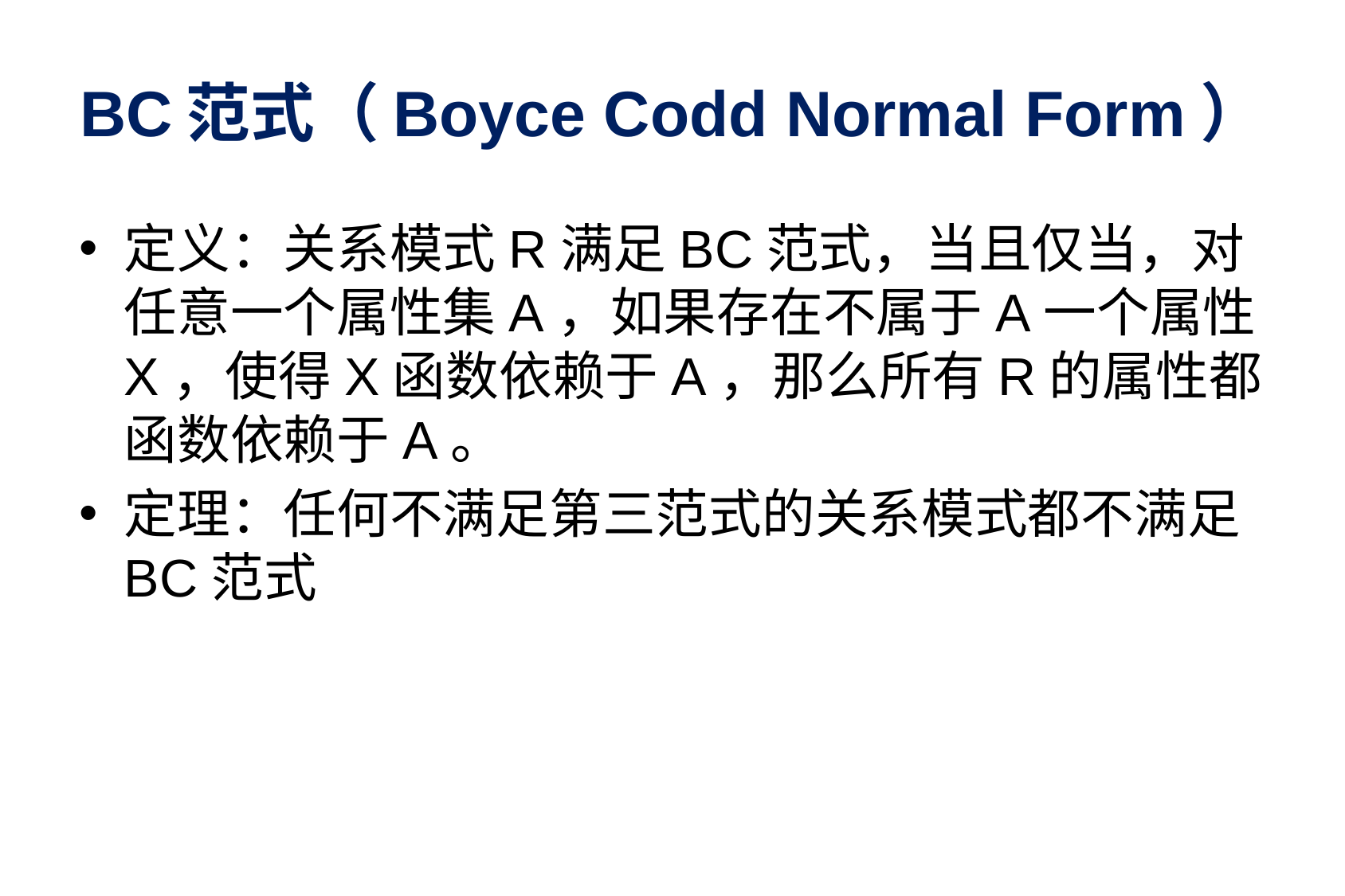

# BC范式（Boyce Codd Normal Form）
定义：关系模式R满足BC范式，当且仅当，对任意一个属性集A，如果存在不属于A一个属性X，使得X函数依赖于A，那么所有R的属性都函数依赖于A。
定理：任何不满足第三范式的关系模式都不满足BC范式